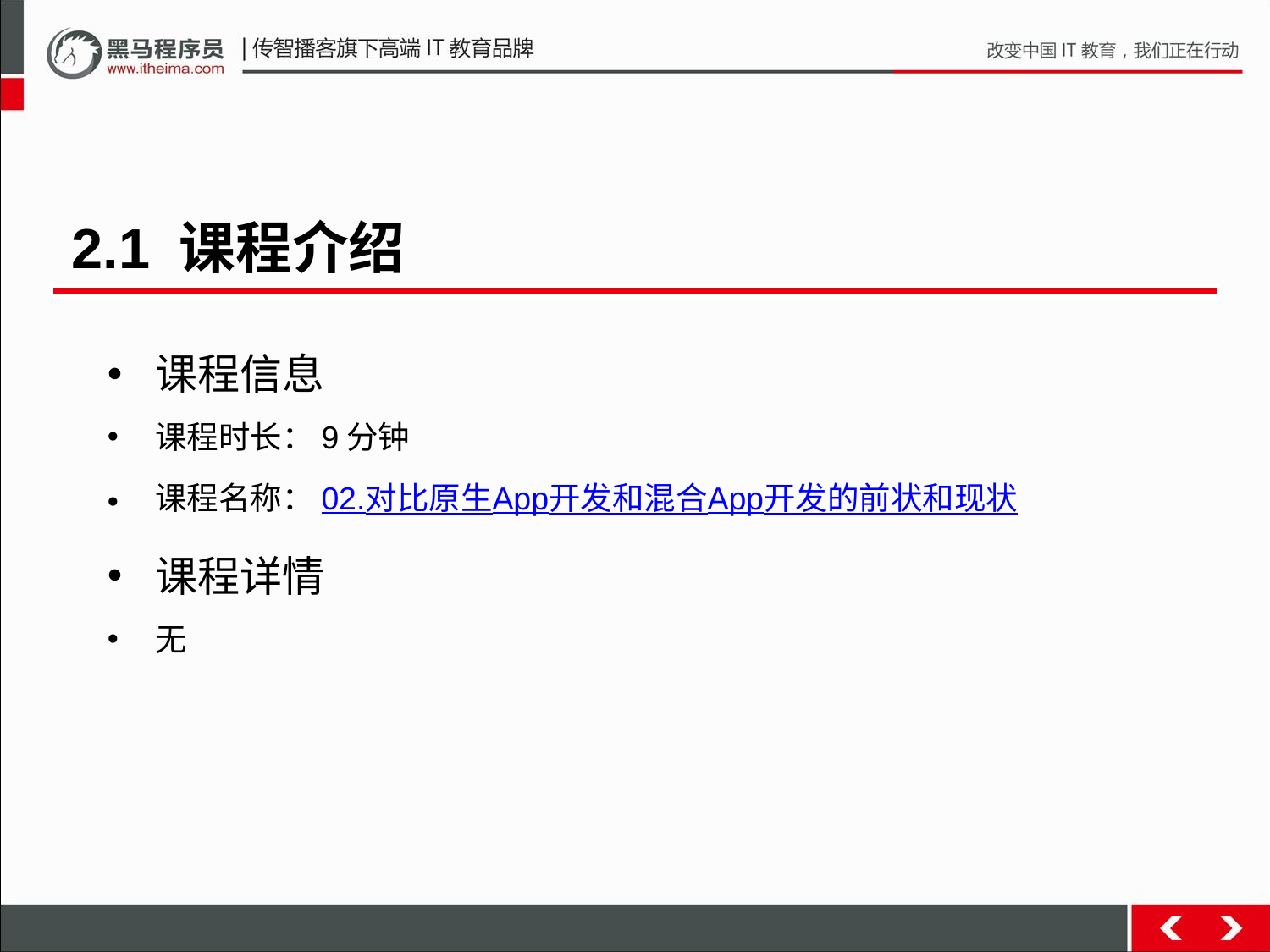

2.1 课程介绍
课程信息
课程时长：9分钟
课程名称：02.对比原生App开发和混合App开发的前状和现状
课程详情
无